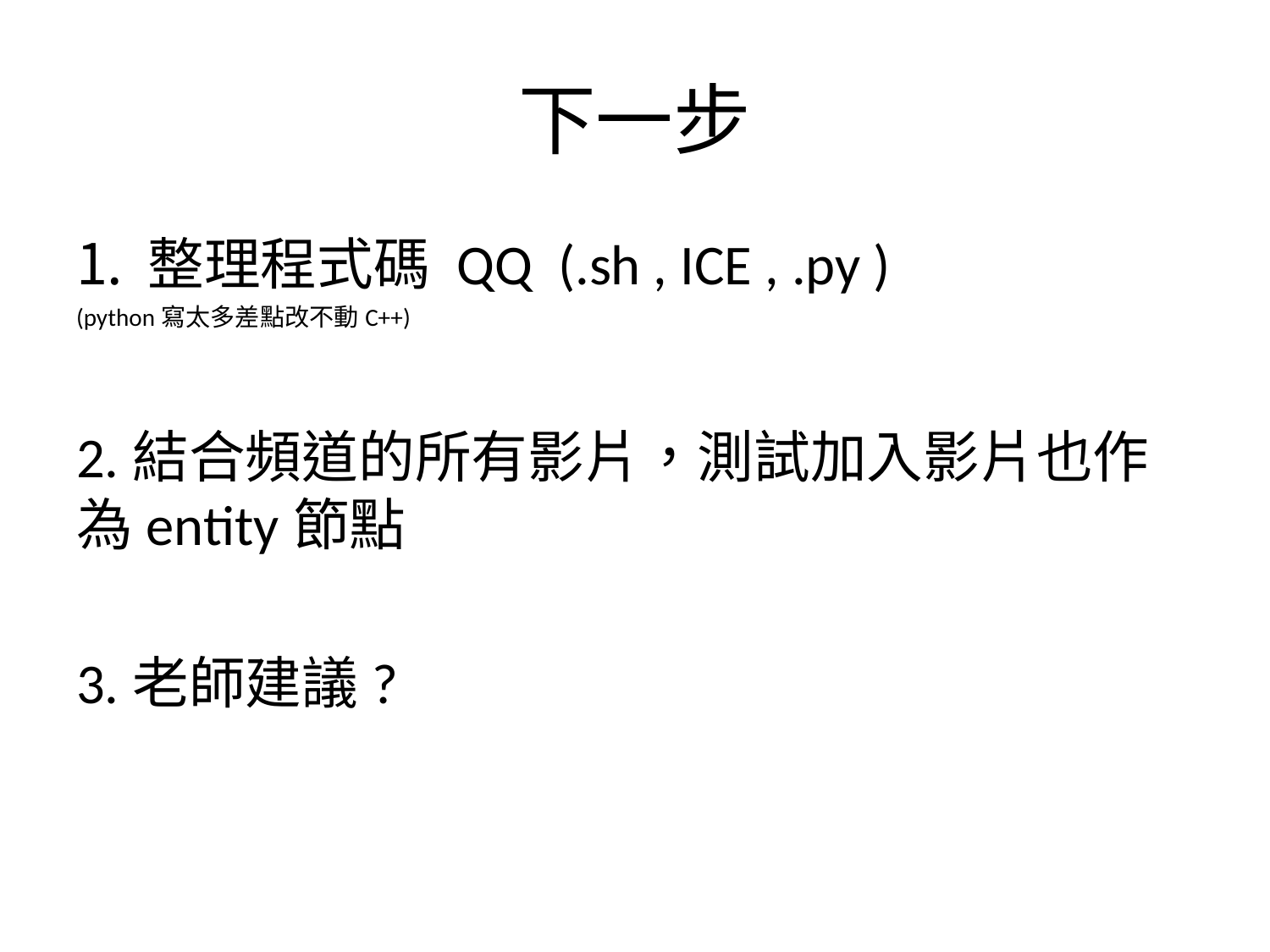

# 下一步
整理程式碼 QQ  (.sh , ICE , .py )
(python寫太多差點改不動C++)

2.結合頻道的所有影片，測試加入影片也作為entity節點

3.老師建議?